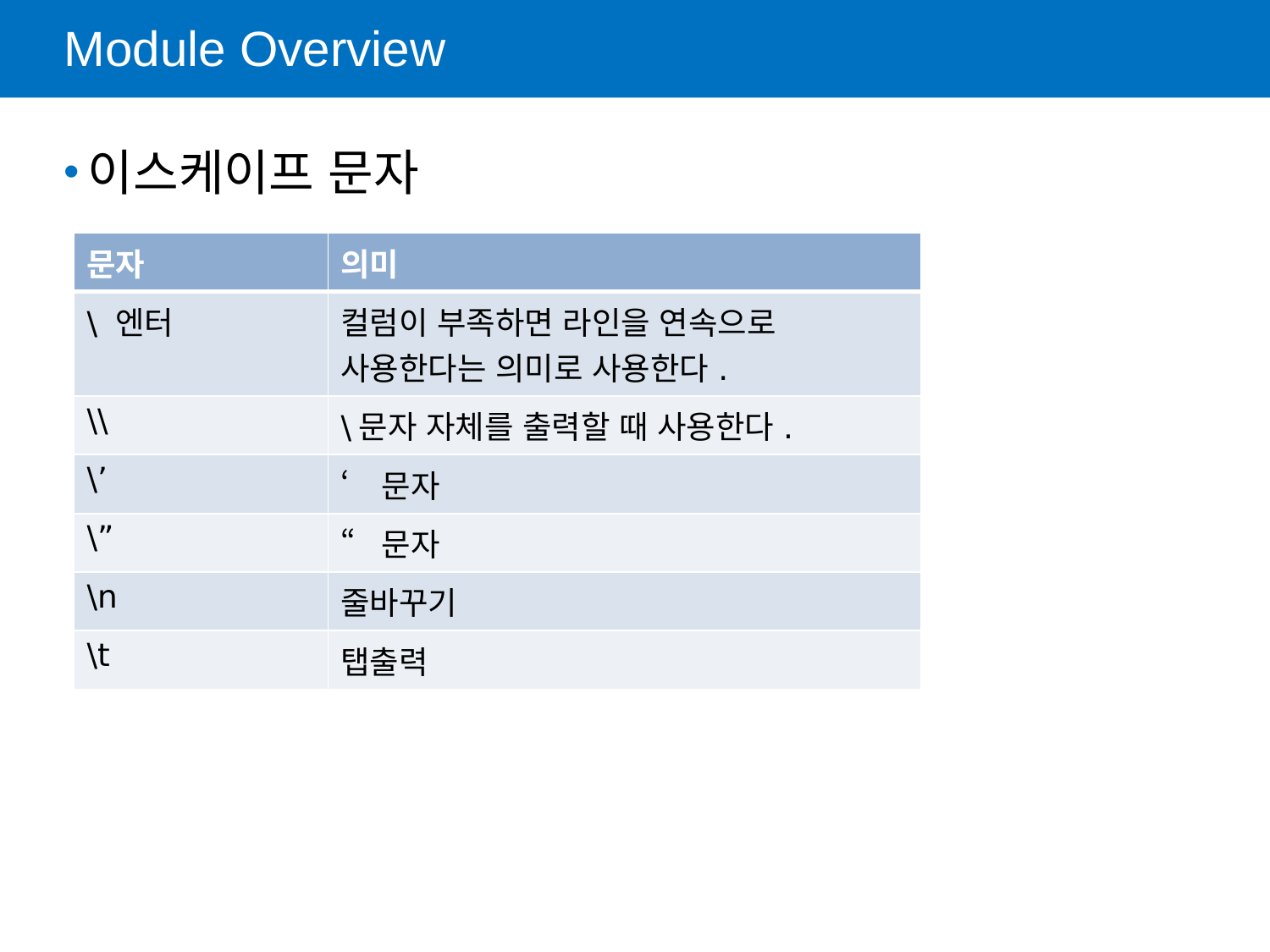

# Module Overview
이스케이프 문자
| 문자 | 의미 |
| --- | --- |
| \ 엔터 | 컬럼이 부족하면 라인을 연속으로 사용한다는 의미로 사용한다. |
| \\ | \문자 자체를 출력할 때 사용한다. |
| \’ | ‘문자 |
| \” | “문자 |
| \n | 줄바꾸기 |
| \t | 탭출력 |